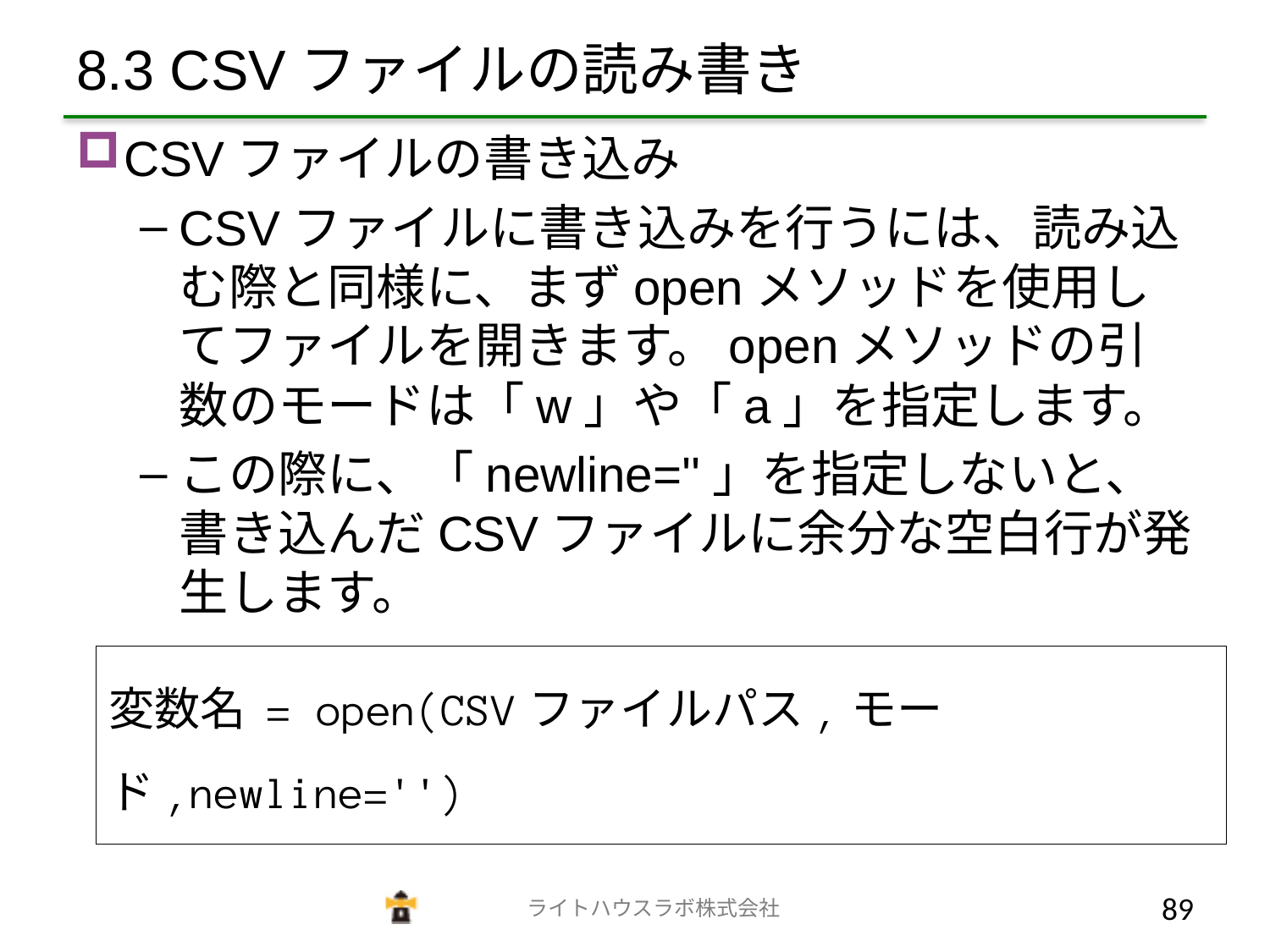

# 8.3 CSVファイルの読み書き
CSVファイルの書き込み
CSVファイルに書き込みを行うには、読み込む際と同様に、まずopenメソッドを使用してファイルを開きます。openメソッドの引数のモードは「w」や「a」を指定します。
この際に、「newline=''」を指定しないと、書き込んだCSVファイルに余分な空白行が発生します。
変数名 = open(CSVファイルパス,モード,newline='')
　　　　　　　　　　　　　ライトハウスラボ株式会社
89